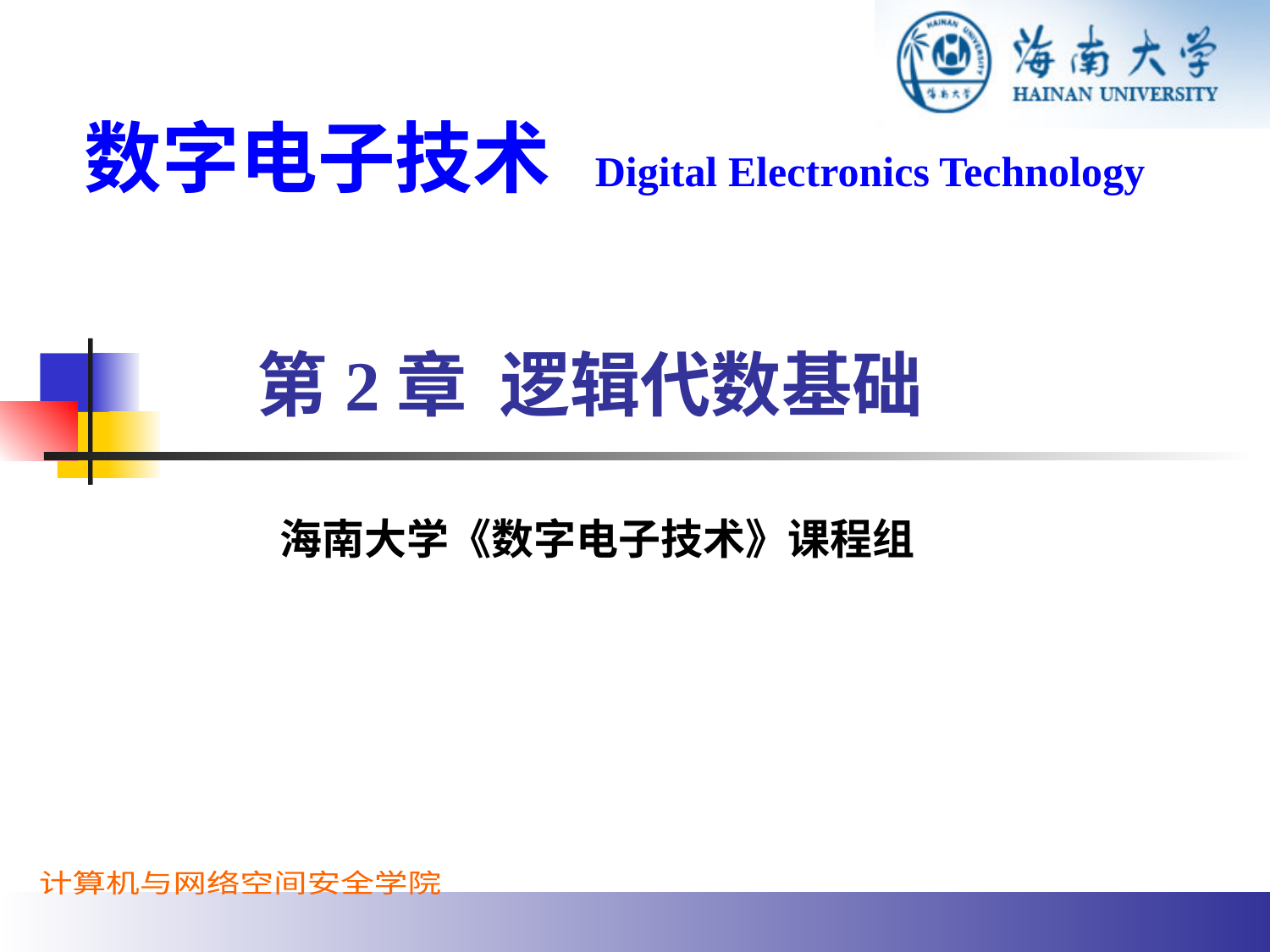

数字电子技术 Digital Electronics Technology
# 第2章  逻辑代数基础
海南大学《数字电子技术》课程组